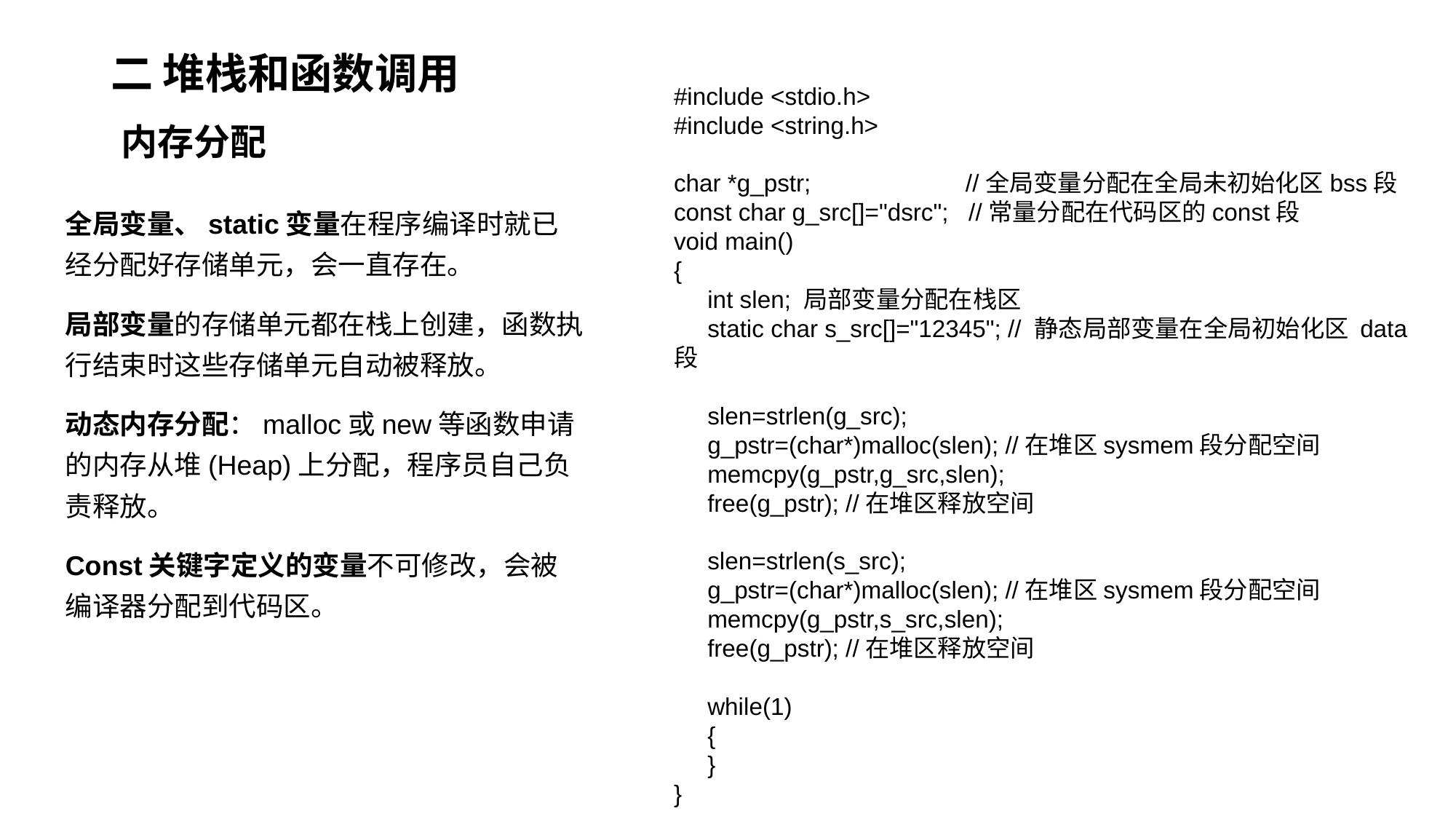

# 二 堆栈和函数调用
#include <stdio.h>
#include <string.h>

char *g_pstr;                       //全局变量分配在全局未初始化区bss段
const char g_src[]="dsrc";   //常量分配在代码区的const段
void main()
{
     int slen; 局部变量分配在栈区
     static char s_src[]="12345"; // 静态局部变量在全局初始化区 data 段

     slen=strlen(g_src);
     g_pstr=(char*)malloc(slen); //在堆区sysmem段分配空间
     memcpy(g_pstr,g_src,slen);
     free(g_pstr); //在堆区释放空间

     slen=strlen(s_src);
     g_pstr=(char*)malloc(slen); //在堆区sysmem段分配空间
     memcpy(g_pstr,s_src,slen);
     free(g_pstr); //在堆区释放空间

     while(1)
     {
     }
}
内存分配

全局变量、static变量在程序编译时就已经分配好存储单元，会一直存在。
局部变量的存储单元都在栈上创建，函数执行结束时这些存储单元自动被释放。
动态内存分配：malloc或new等函数申请的内存从堆(Heap)上分配，程序员自己负责释放。
Const关键字定义的变量不可修改，会被编译器分配到代码区。